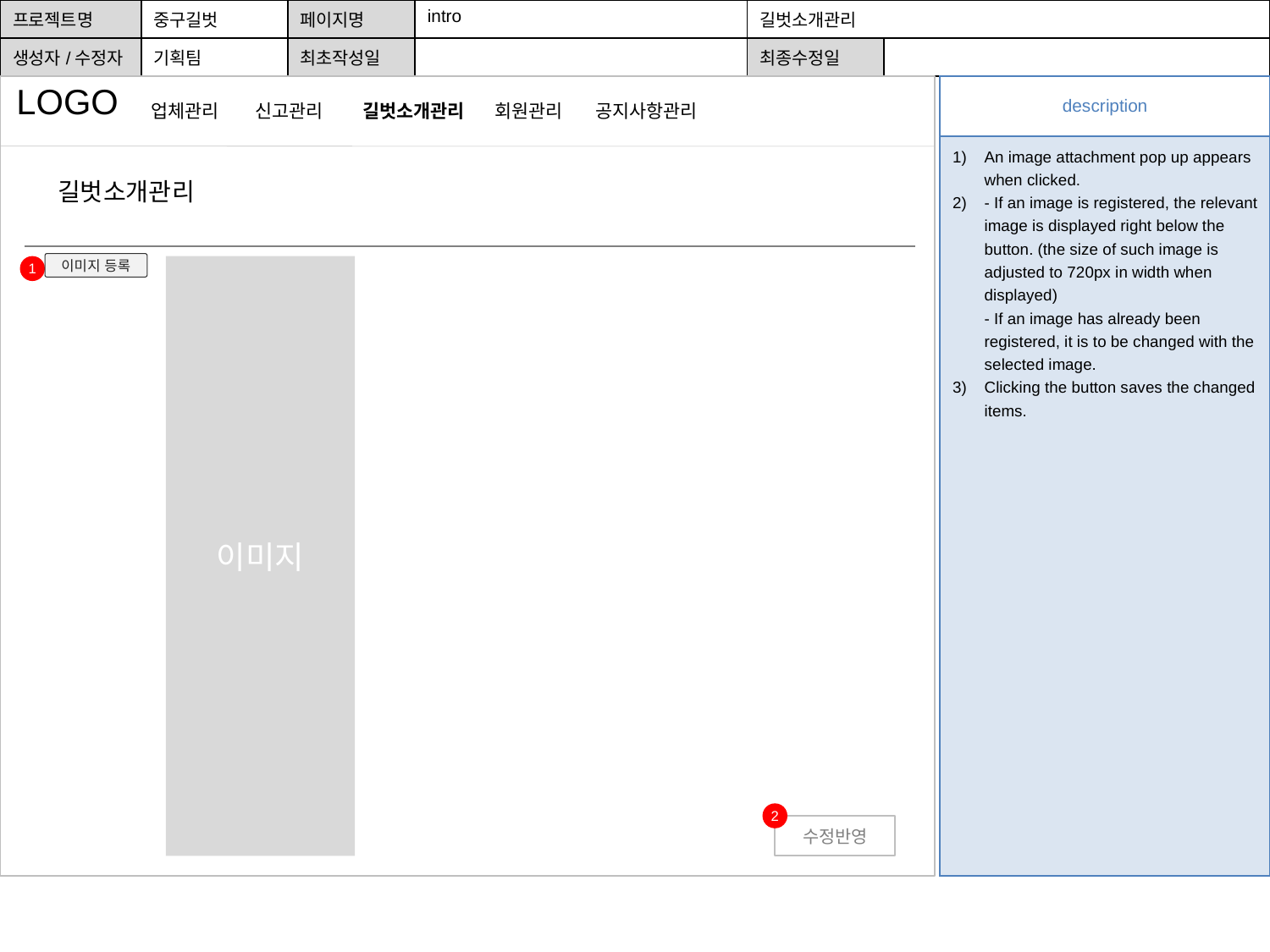

| 프로젝트명 | 중구길벗 | 페이지명 | intro | 길벗소개관리 |  |
| --- | --- | --- | --- | --- | --- |
| 생성자/수정자 | 기획팀 | 최초작성일 |  | 최종수정일 |  |
| description |
| --- |
| An image attachment pop up appears when clicked. - If an image is registered, the relevant image is displayed right below the button. (the size of such image is adjusted to 720px in width when displayed) - If an image has already been registered, it is to be changed with the selected image. Clicking the button saves the changed items. |

LOGO
업체관리
신고관리
길벗소개관리
회원관리
공지사항관리
길벗소개관리
이미지 등록
1
이미지
2
수정반영